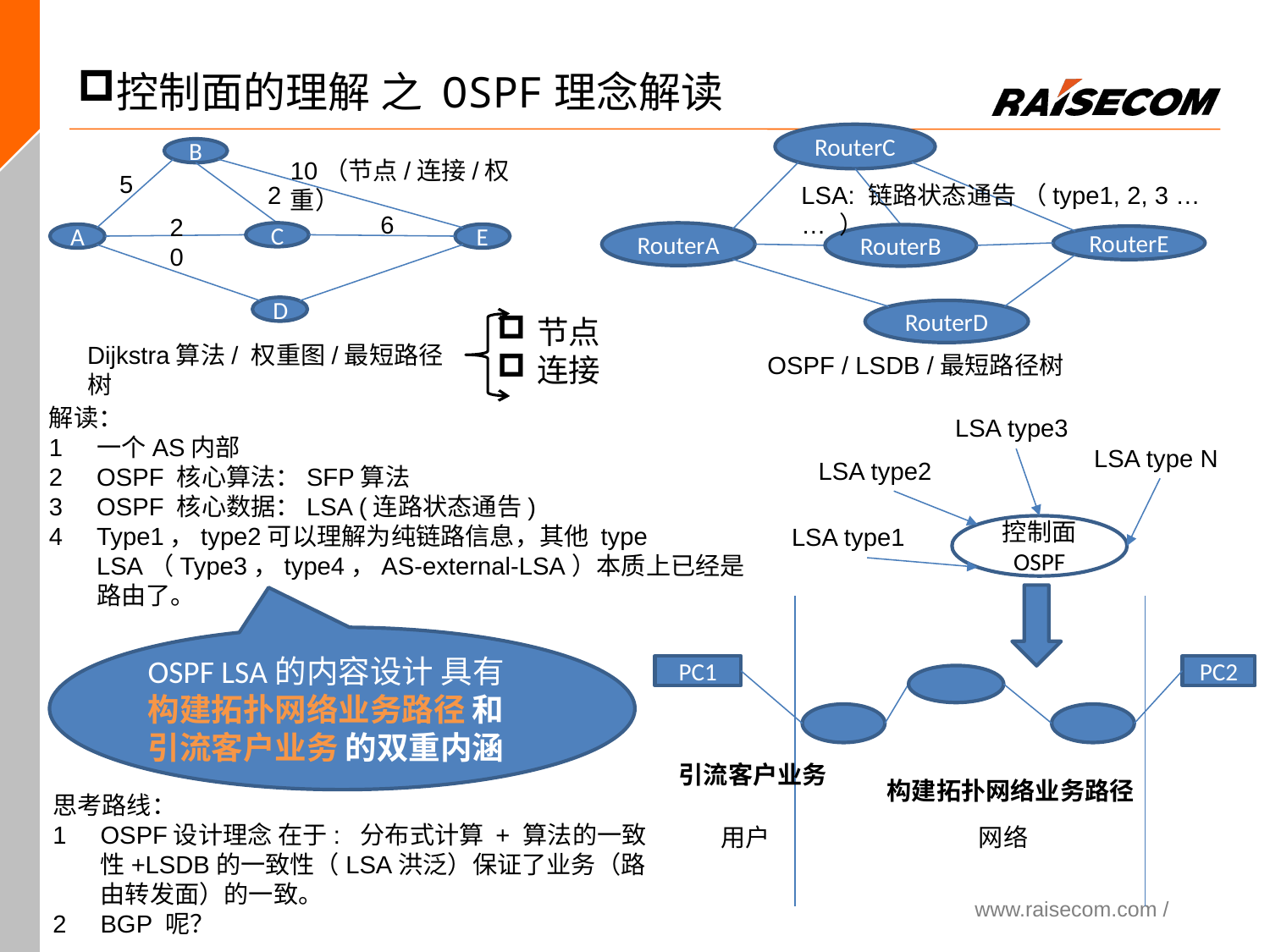

控制面的理解 之 OSPF理念解读
RouterC
B
10（节点/连接/权重）
5
LSA: 链路状态通告 （type1, 2, 3 … … ）
2
6
20
C
RouterA
A
E
RouterB
RouterE
D
RouterD
节点
连接

Dijkstra算法/ 权重图/最短路径树
OSPF / LSDB /最短路径树
解读：
一个AS内部
OSPF 核心算法：SFP算法
OSPF 核心数据：LSA (连路状态通告)
Type1，type2可以理解为纯链路信息，其他 type LSA（Type3，type4，AS-external-LSA）本质上已经是路由了。
LSA type3
LSA type N
LSA type2
控制面
OSPF
LSA type1

OSPF LSA的内容设计 具有 构建拓扑网络业务路径 和 引流客户业务 的双重内涵
PC1
PC2

引流客户业务
构建拓扑网络业务路径
思考路线：
OSPF设计理念 在于:  分布式计算 + 算法的一致性+LSDB的一致性（LSA洪泛）保证了业务（路由转发面）的一致。
BGP 呢？
用户
网络